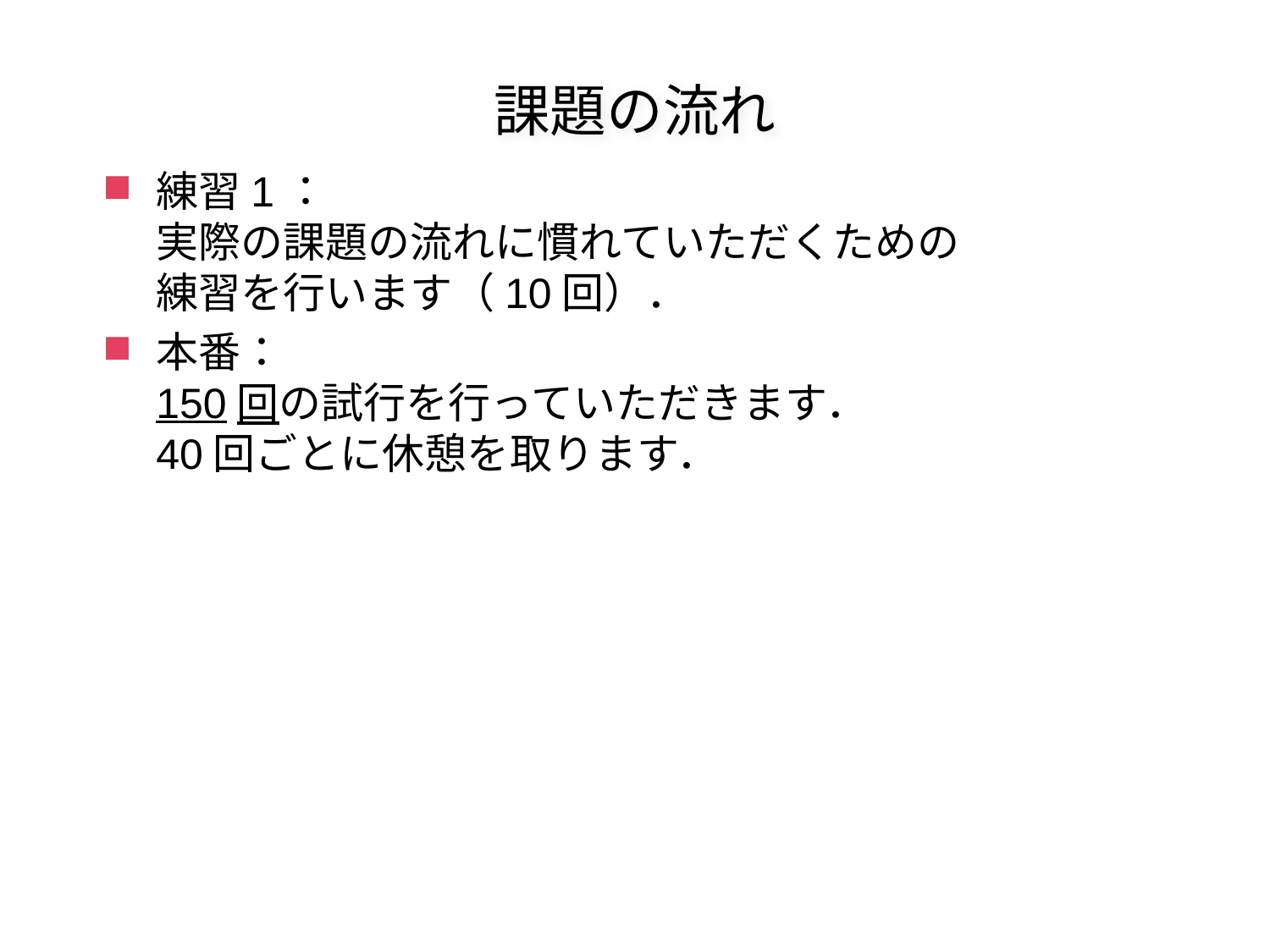

# 課題の流れ
練習1：
実際の課題の流れに慣れていただくための
練習を行います（10回）．
本番：
150回の試行を行っていただきます．
40回ごとに休憩を取ります．